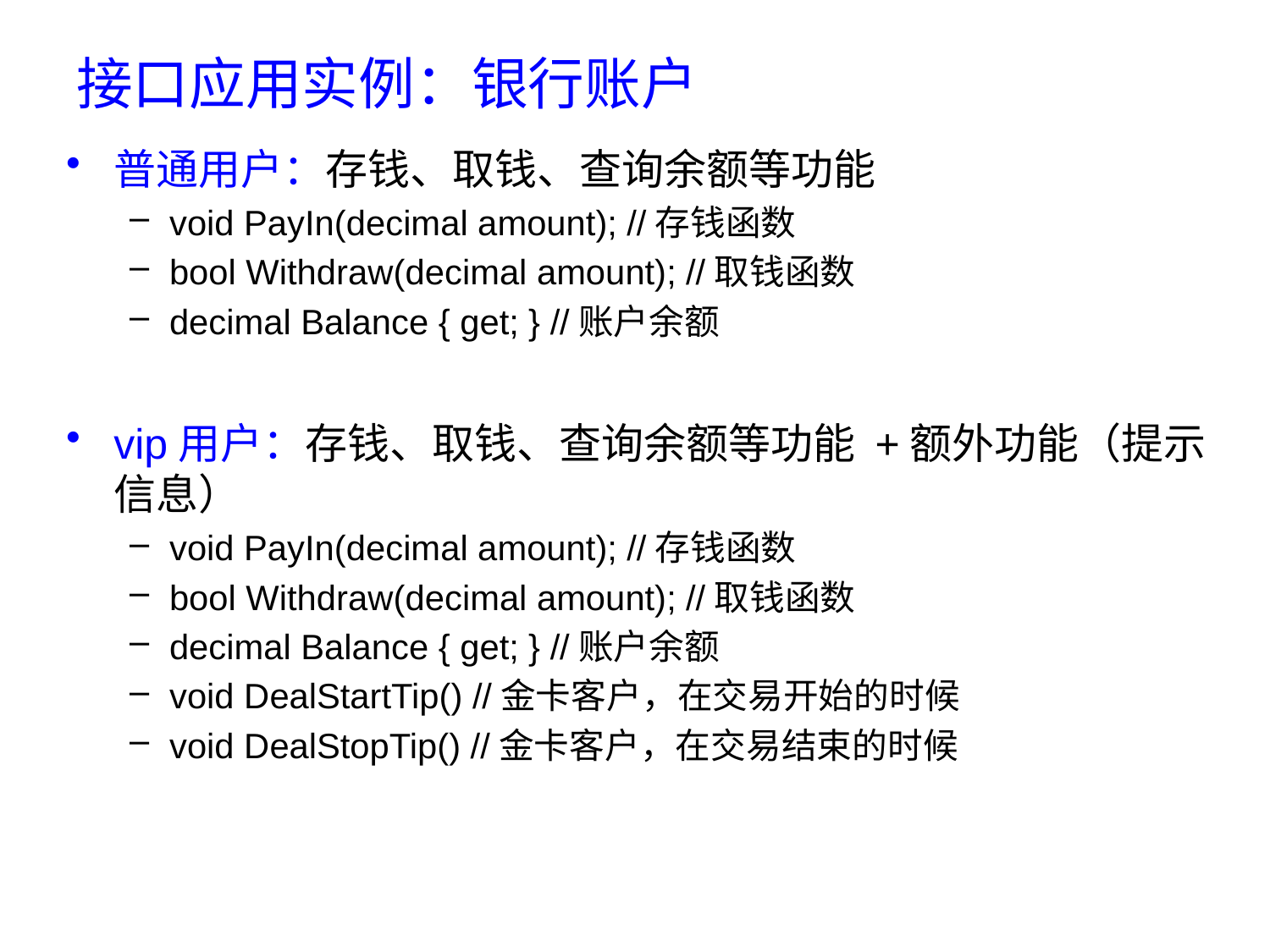

# 接口应用实例：银行账户
普通用户：存钱、取钱、查询余额等功能
void PayIn(decimal amount); //存钱函数
bool Withdraw(decimal amount); //取钱函数
decimal Balance { get; } //账户余额

vip用户：存钱、取钱、查询余额等功能 +额外功能（提示信息）
void PayIn(decimal amount); //存钱函数
bool Withdraw(decimal amount); //取钱函数
decimal Balance { get; } //账户余额
void DealStartTip() //金卡客户，在交易开始的时候
void DealStopTip() //金卡客户，在交易结束的时候